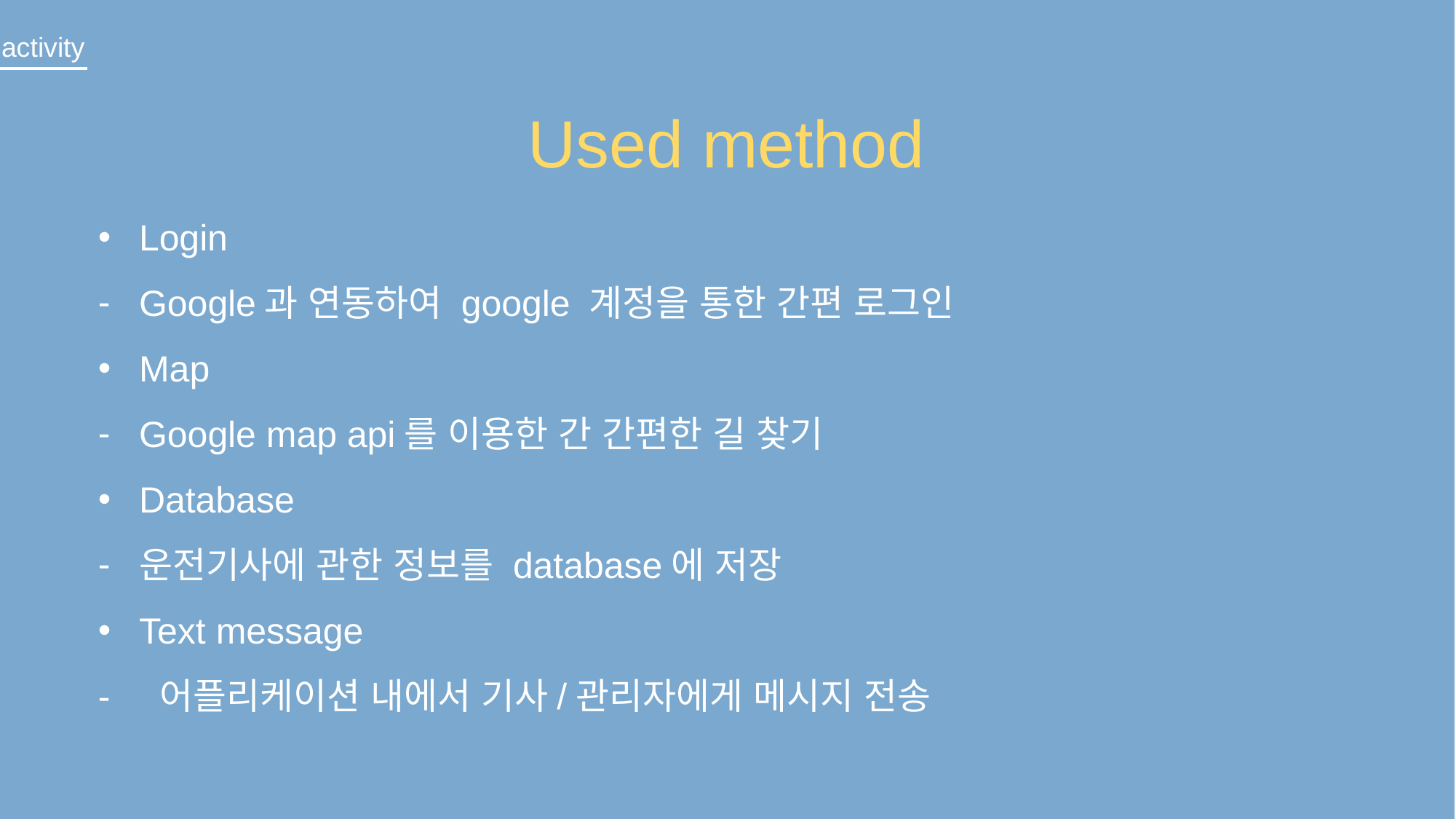

activity
Used method
Login
Google과 연동하여 google 계정을 통한 간편 로그인
Map
Google map api를 이용한 간 간편한 길 찾기
Database
운전기사에 관한 정보를 database에 저장
Text message
-    어플리케이션 내에서 기사/관리자에게 메시지 전송